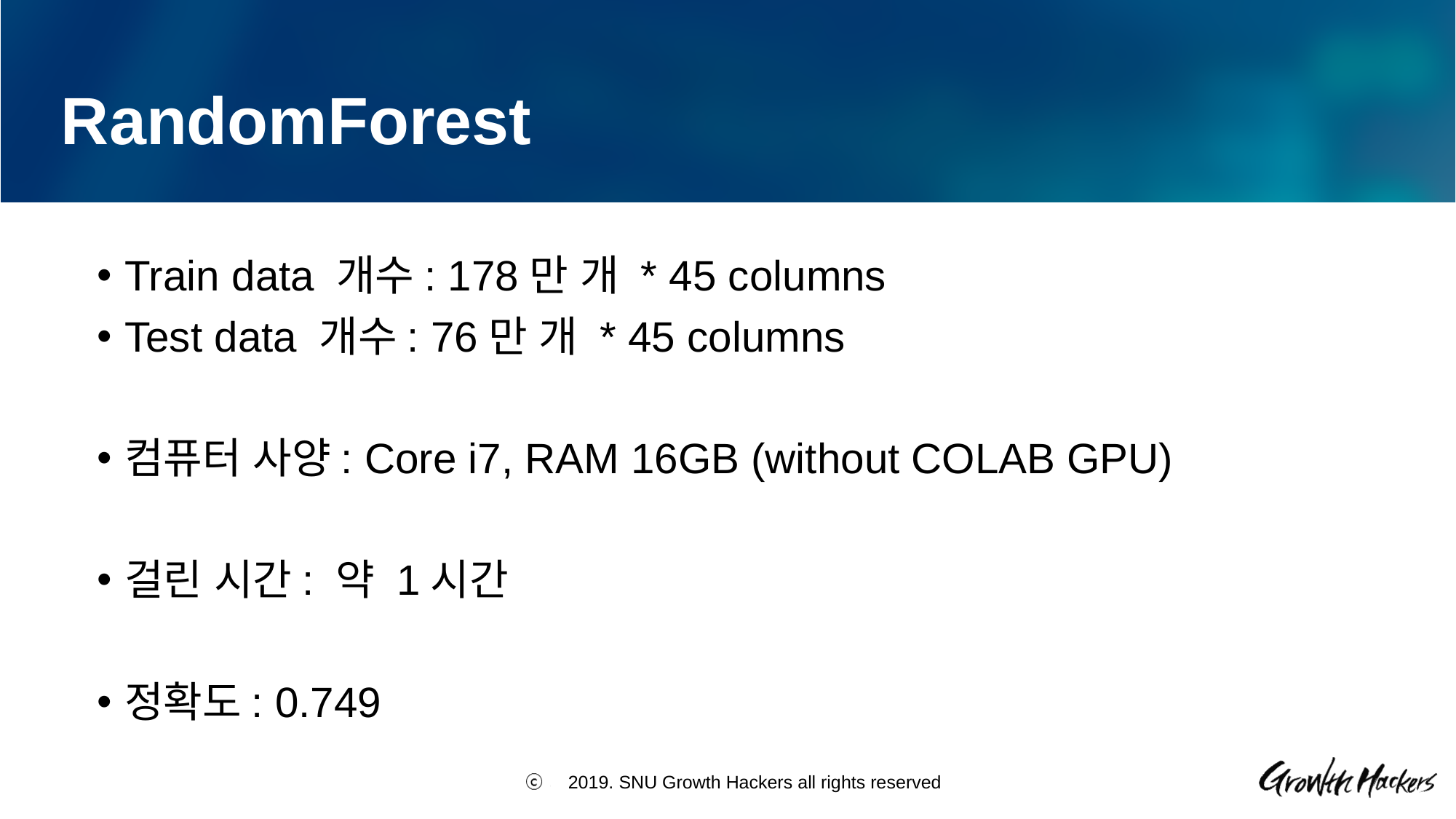

# RandomForest
Train data 개수: 178만 개 * 45 columns
Test data 개수: 76만 개 * 45 columns

컴퓨터 사양: Core i7, RAM 16GB (without COLAB GPU)

걸린 시간: 약 1시간

정확도: 0.749